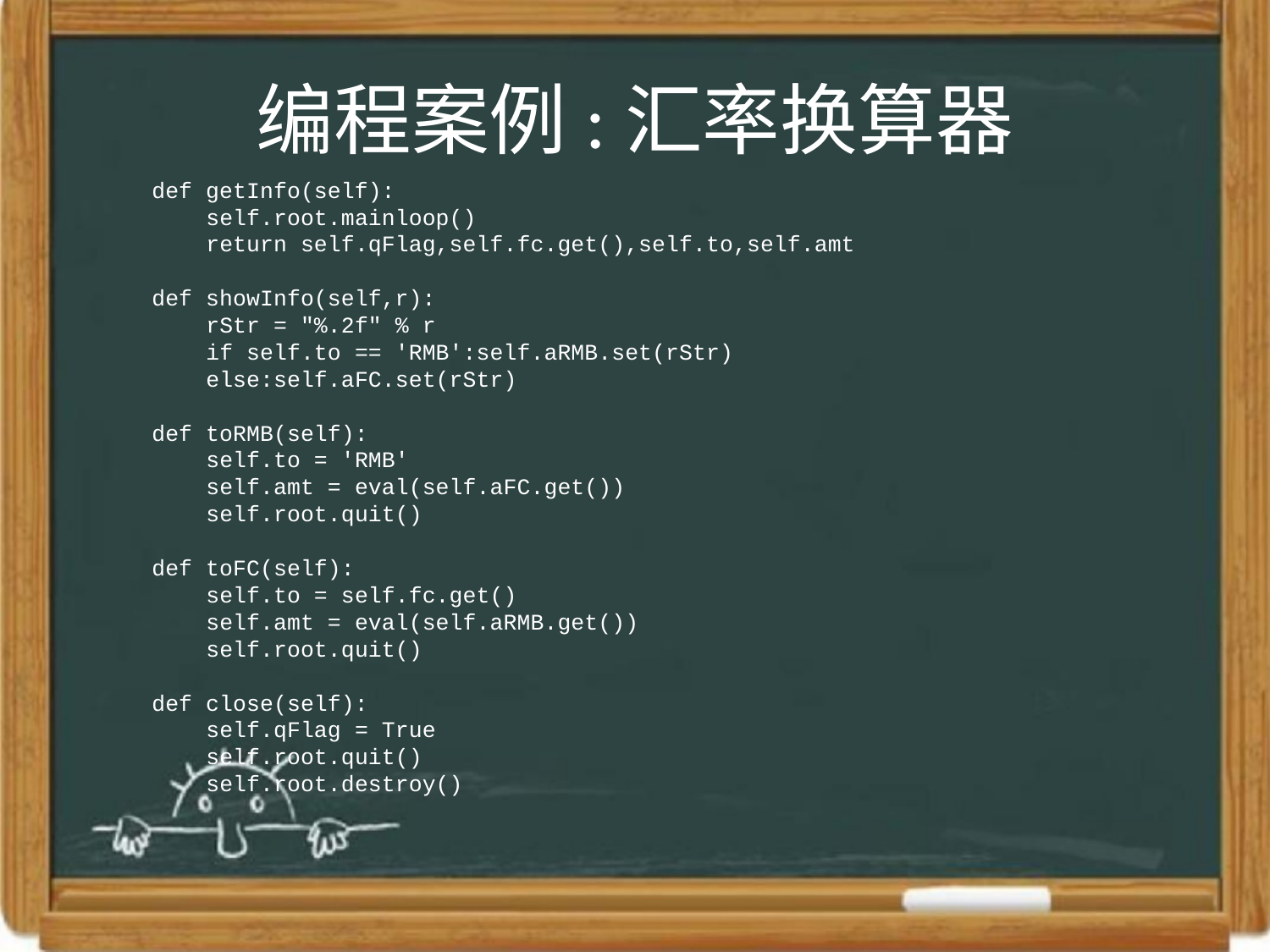

# 编程案例:汇率换算器
    def getInfo(self):
        self.root.mainloop()
        return self.qFlag,self.fc.get(),self.to,self.amt

    def showInfo(self,r):
        rStr = "%.2f" % r
        if self.to == 'RMB':self.aRMB.set(rStr)
        else:self.aFC.set(rStr)

    def toRMB(self):
        self.to = 'RMB'
        self.amt = eval(self.aFC.get())
        self.root.quit()

    def toFC(self):
        self.to = self.fc.get()
        self.amt = eval(self.aRMB.get())
        self.root.quit()

    def close(self):
        self.qFlag = True
        self.root.quit()
        self.root.destroy()